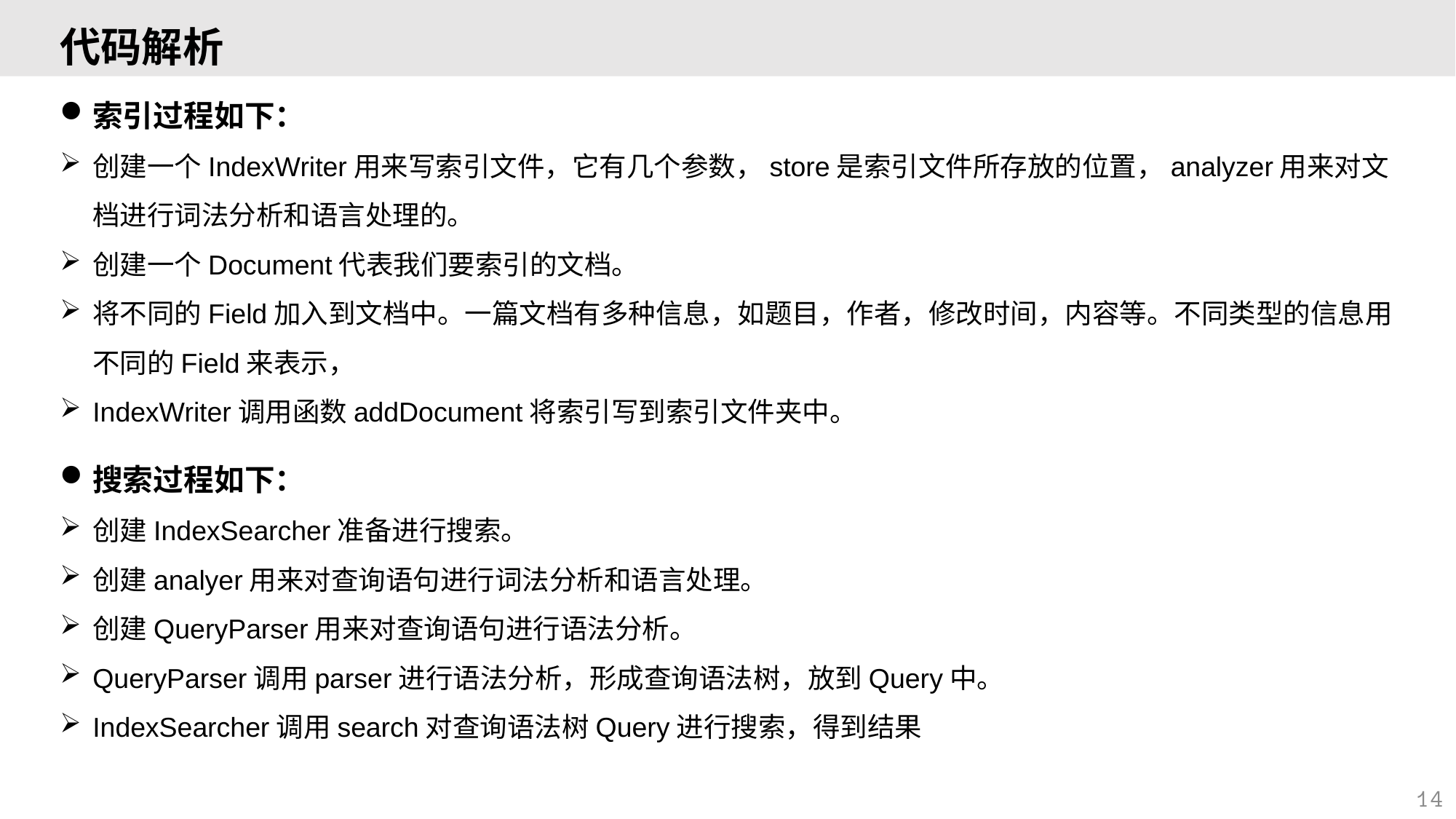

# 代码解析
索引过程如下：
创建一个IndexWriter用来写索引文件，它有几个参数，store是索引文件所存放的位置，analyzer用来对文档进行词法分析和语言处理的。
创建一个Document代表我们要索引的文档。
将不同的Field加入到文档中。一篇文档有多种信息，如题目，作者，修改时间，内容等。不同类型的信息用不同的Field来表示，
IndexWriter调用函数addDocument将索引写到索引文件夹中。

搜索过程如下：
创建IndexSearcher准备进行搜索。
创建analyer用来对查询语句进行词法分析和语言处理。
创建QueryParser用来对查询语句进行语法分析。
QueryParser调用parser进行语法分析，形成查询语法树，放到Query中。
IndexSearcher调用search对查询语法树Query进行搜索，得到结果

14